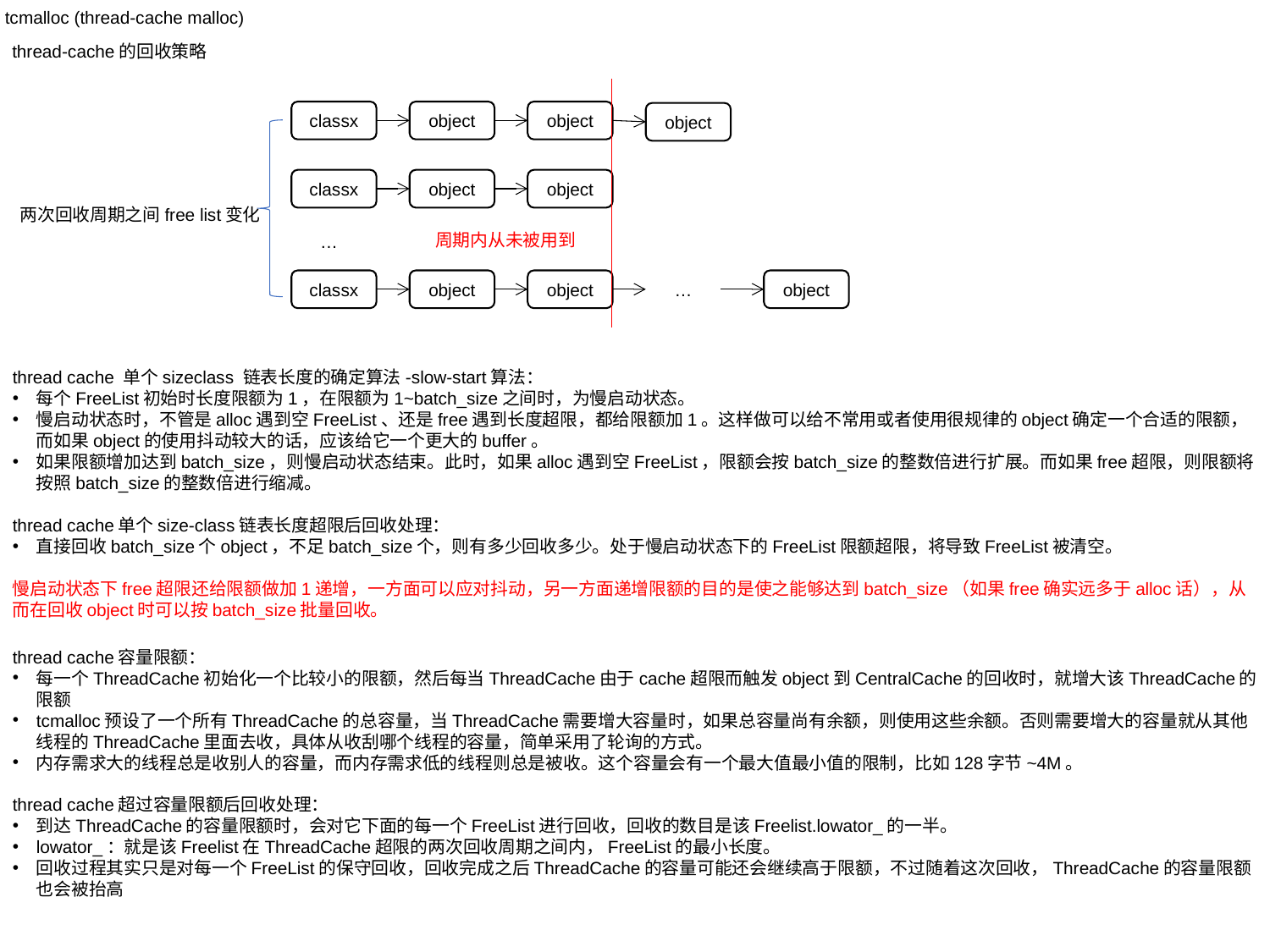

tcmalloc (thread-cache malloc)
thread-cache的回收策略
classx
object
object
object

classx
object
object
两次回收周期之间free list变化
…
周期内从未被用到
classx
object
object
…
object
thread cache 单个sizeclass 链表长度的确定算法-slow-start算法：
每个FreeList初始时长度限额为1，在限额为1~batch_size之间时，为慢启动状态。
慢启动状态时，不管是alloc遇到空FreeList、还是free遇到长度超限，都给限额加1。这样做可以给不常用或者使用很规律的object确定一个合适的限额，而如果object的使用抖动较大的话，应该给它一个更大的buffer。
如果限额增加达到batch_size，则慢启动状态结束。此时，如果alloc遇到空FreeList，限额会按batch_size的整数倍进行扩展。而如果free超限，则限额将按照batch_size的整数倍进行缩减。

thread cache单个size-class链表长度超限后回收处理：
直接回收batch_size个object，不足batch_size个，则有多少回收多少。处于慢启动状态下的FreeList限额超限，将导致FreeList被清空。

慢启动状态下free超限还给限额做加1递增，一方面可以应对抖动，另一方面递增限额的目的是使之能够达到batch_size（如果free确实远多于alloc话），从而在回收object时可以按batch_size批量回收。
thread cache容量限额：
每一个ThreadCache初始化一个比较小的限额，然后每当ThreadCache由于cache超限而触发object到CentralCache的回收时，就增大该ThreadCache的限额
tcmalloc预设了一个所有ThreadCache的总容量，当ThreadCache需要增大容量时，如果总容量尚有余额，则使用这些余额。否则需要增大的容量就从其他线程的ThreadCache里面去收，具体从收刮哪个线程的容量，简单采用了轮询的方式。
内存需求大的线程总是收别人的容量，而内存需求低的线程则总是被收。这个容量会有一个最大值最小值的限制，比如128字节~4M。

thread cache超过容量限额后回收处理：
到达ThreadCache的容量限额时，会对它下面的每一个FreeList进行回收，回收的数目是该Freelist.lowator_的一半。
lowator_：就是该Freelist在ThreadCache超限的两次回收周期之间内，FreeList的最小长度。
回收过程其实只是对每一个FreeList的保守回收，回收完成之后ThreadCache的容量可能还会继续高于限额，不过随着这次回收，ThreadCache的容量限额也会被抬高